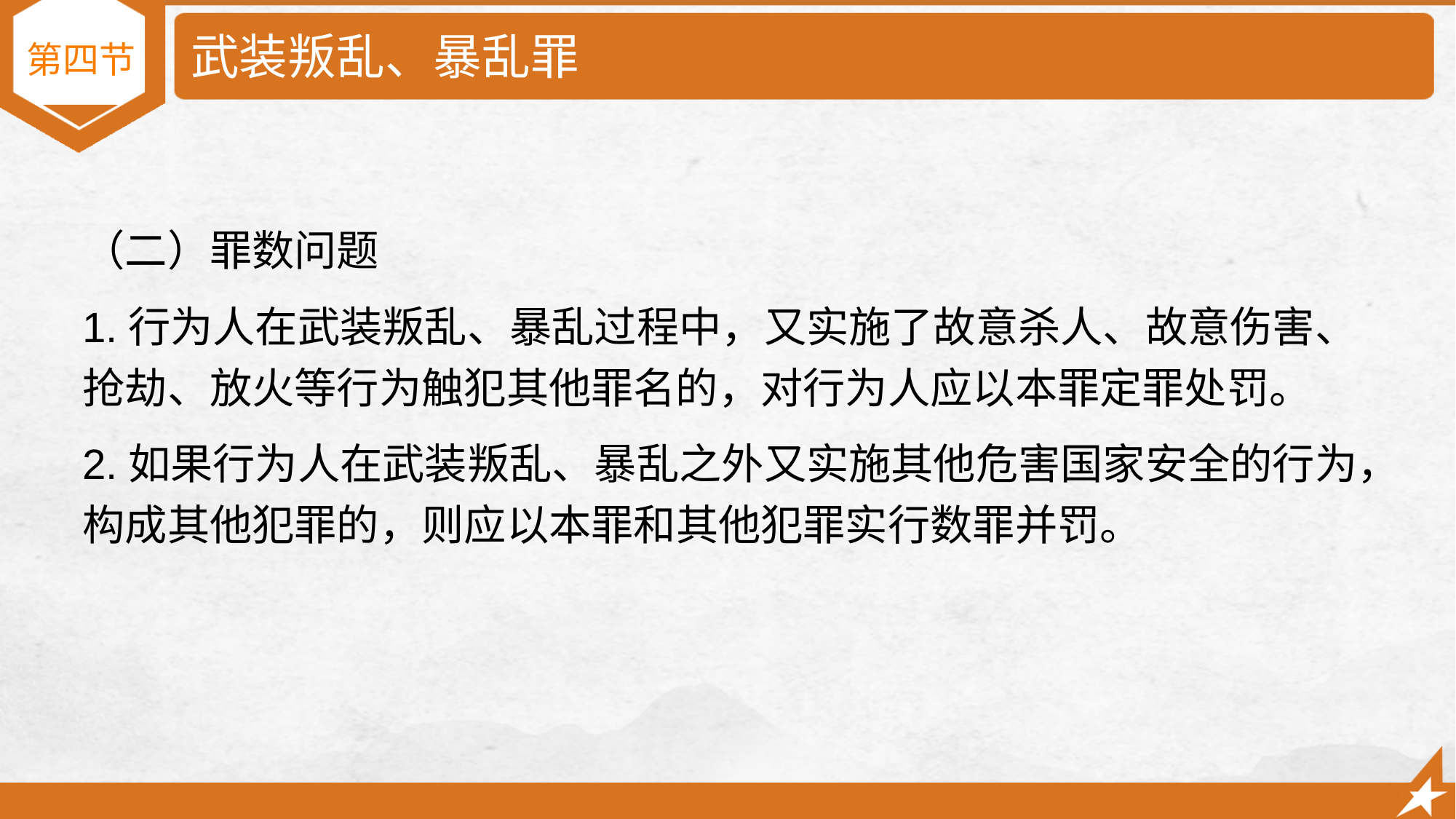

# 武装叛乱、暴乱罪
第四节

（二）罪数问题
1.行为人在武装叛乱、暴乱过程中，又实施了故意杀人、故意伤害、抢劫、放火等行为触犯其他罪名的，对行为人应以本罪定罪处罚。
2.如果行为人在武装叛乱、暴乱之外又实施其他危害国家安全的行为，构成其他犯罪的，则应以本罪和其他犯罪实行数罪并罚。